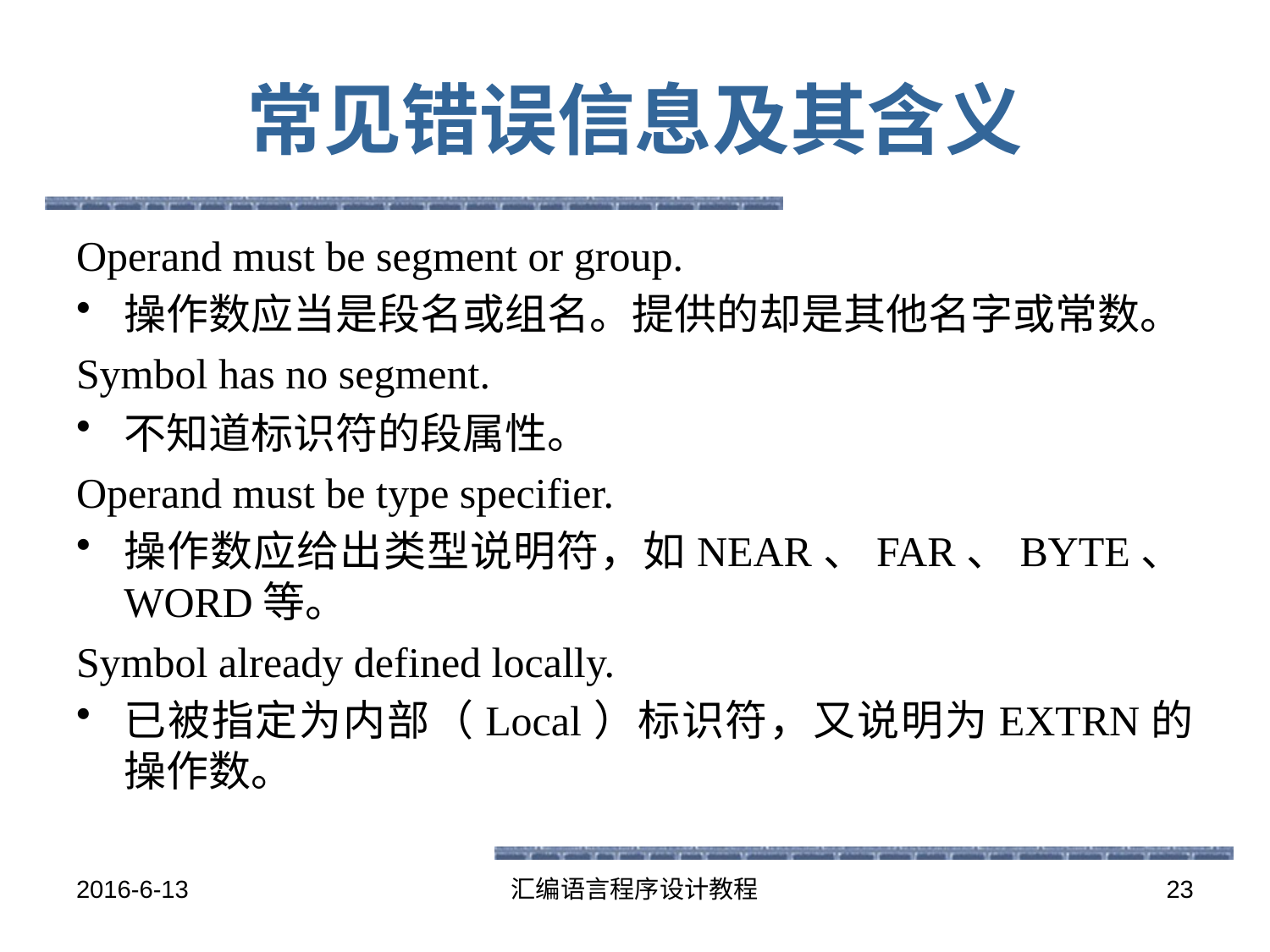

# 常见错误信息及其含义
Operand must be segment or group.
操作数应当是段名或组名。提供的却是其他名字或常数。
Symbol has no segment.
不知道标识符的段属性。
Operand must be type specifier.
操作数应给出类型说明符，如NEAR、FAR、BYTE、WORD等。
Symbol already defined locally.
已被指定为内部（Local）标识符，又说明为EXTRN的操作数。
2016-6-13
汇编语言程序设计教程
23